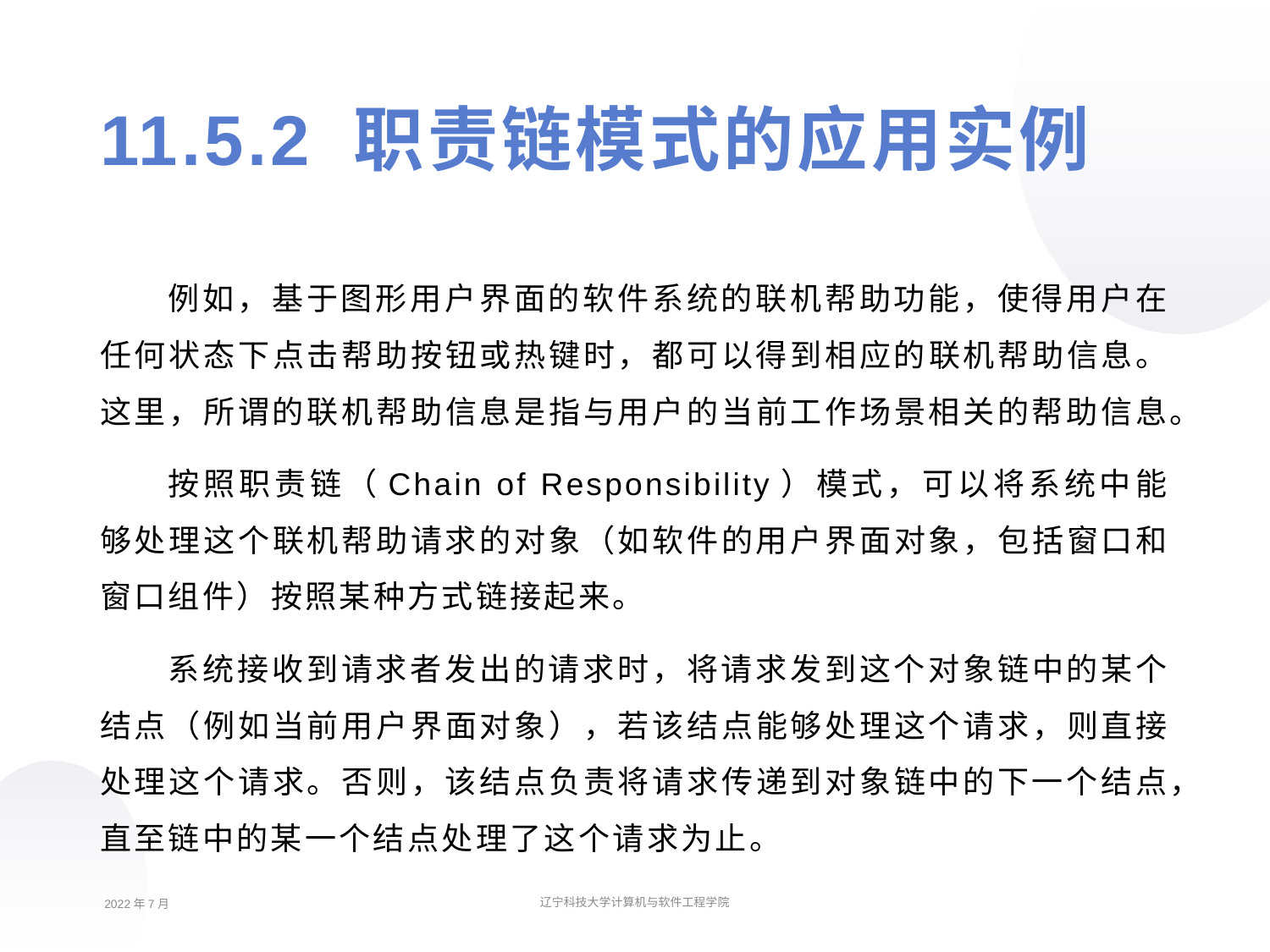

11.5.2 职责链模式的应用实例
例如，基于图形用户界面的软件系统的联机帮助功能，使得用户在任何状态下点击帮助按钮或热键时，都可以得到相应的联机帮助信息。这里，所谓的联机帮助信息是指与用户的当前工作场景相关的帮助信息。
按照职责链（Chain of Responsibility）模式，可以将系统中能够处理这个联机帮助请求的对象（如软件的用户界面对象，包括窗口和窗口组件）按照某种方式链接起来。
系统接收到请求者发出的请求时，将请求发到这个对象链中的某个结点（例如当前用户界面对象），若该结点能够处理这个请求，则直接处理这个请求。否则，该结点负责将请求传递到对象链中的下一个结点，直至链中的某一个结点处理了这个请求为止。

2022年7月
辽宁科技大学计算机与软件工程学院
147